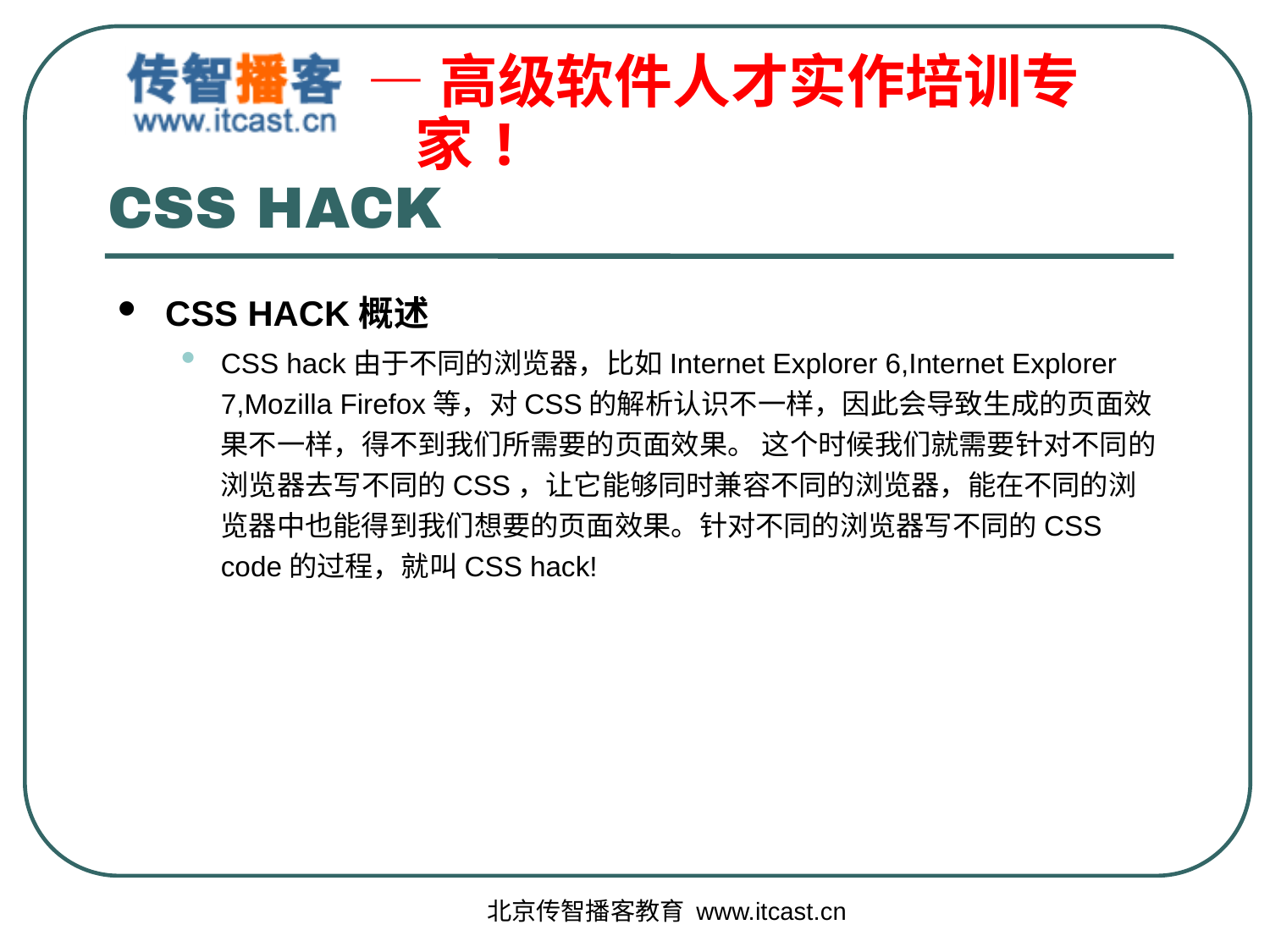

# CSS HACK
CSS HACK概述
CSS hack由于不同的浏览器，比如Internet Explorer 6,Internet Explorer 7,Mozilla Firefox等，对CSS的解析认识不一样，因此会导致生成的页面效果不一样，得不到我们所需要的页面效果。 这个时候我们就需要针对不同的浏览器去写不同的CSS，让它能够同时兼容不同的浏览器，能在不同的浏览器中也能得到我们想要的页面效果。针对不同的浏览器写不同的CSS code的过程，就叫CSS hack!